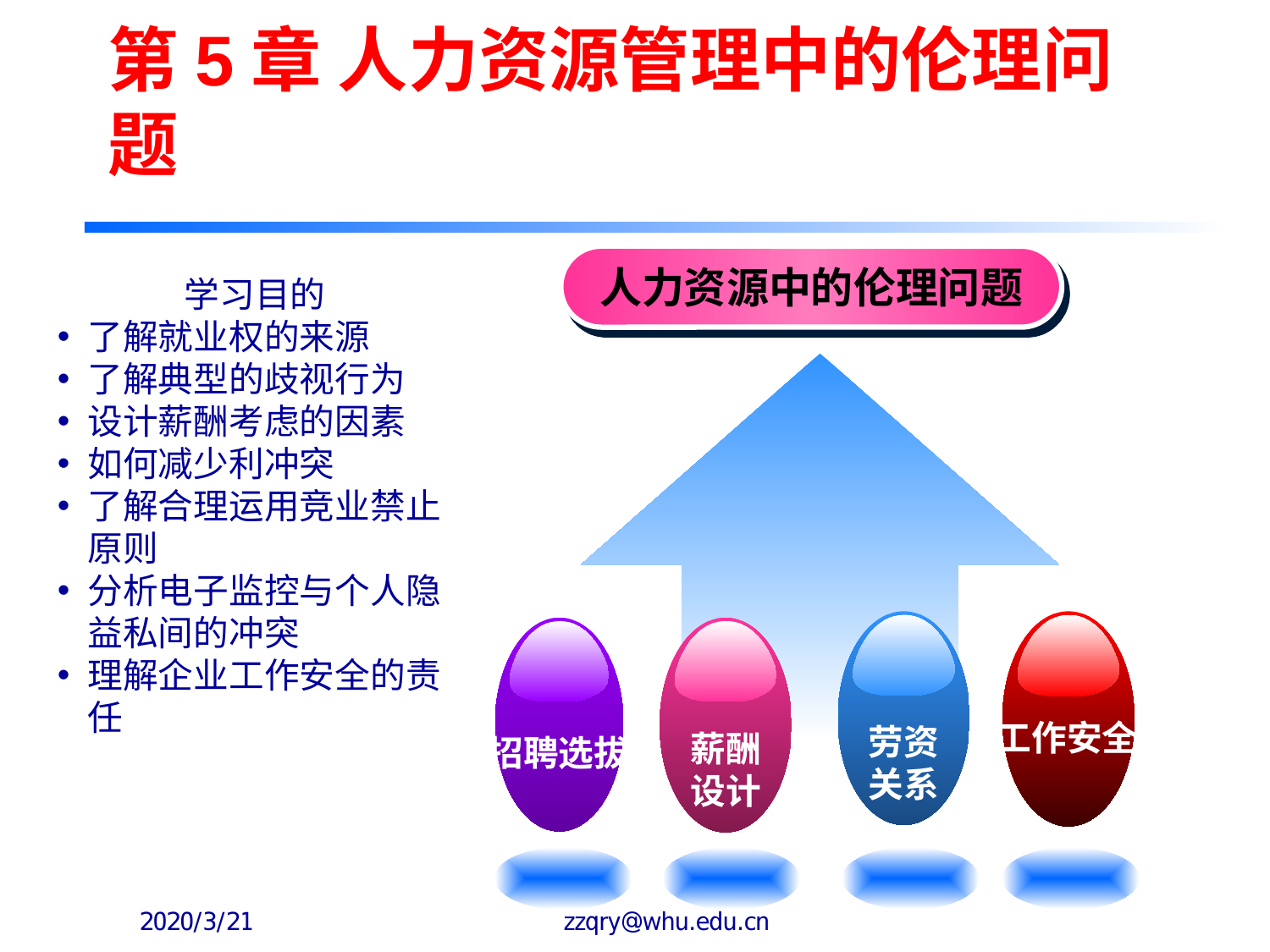

# 第5章 人力资源管理中的伦理问题
人力资源中的伦理问题

劳资关系

工作安全

招聘选拔

薪酬设计

学习目的
了解就业权的来源
了解典型的歧视行为
设计薪酬考虑的因素
如何减少利冲突
了解合理运用竞业禁止原则
分析电子监控与个人隐益私间的冲突
理解企业工作安全的责任
2020/3/21
zzqry@whu.edu.cn